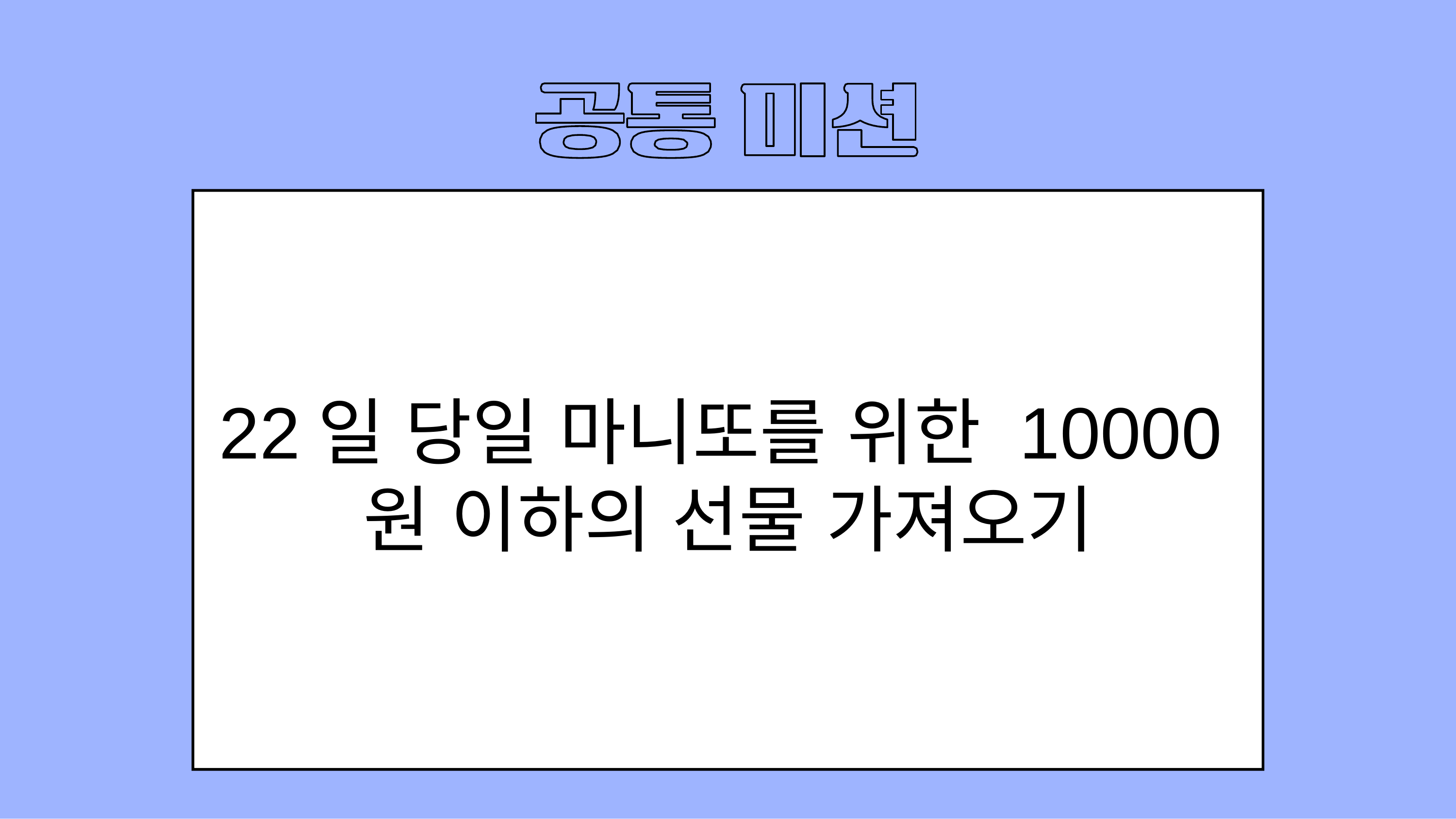

22일 당일 마니또를 위한 10000원 이하의 선물 가져오기